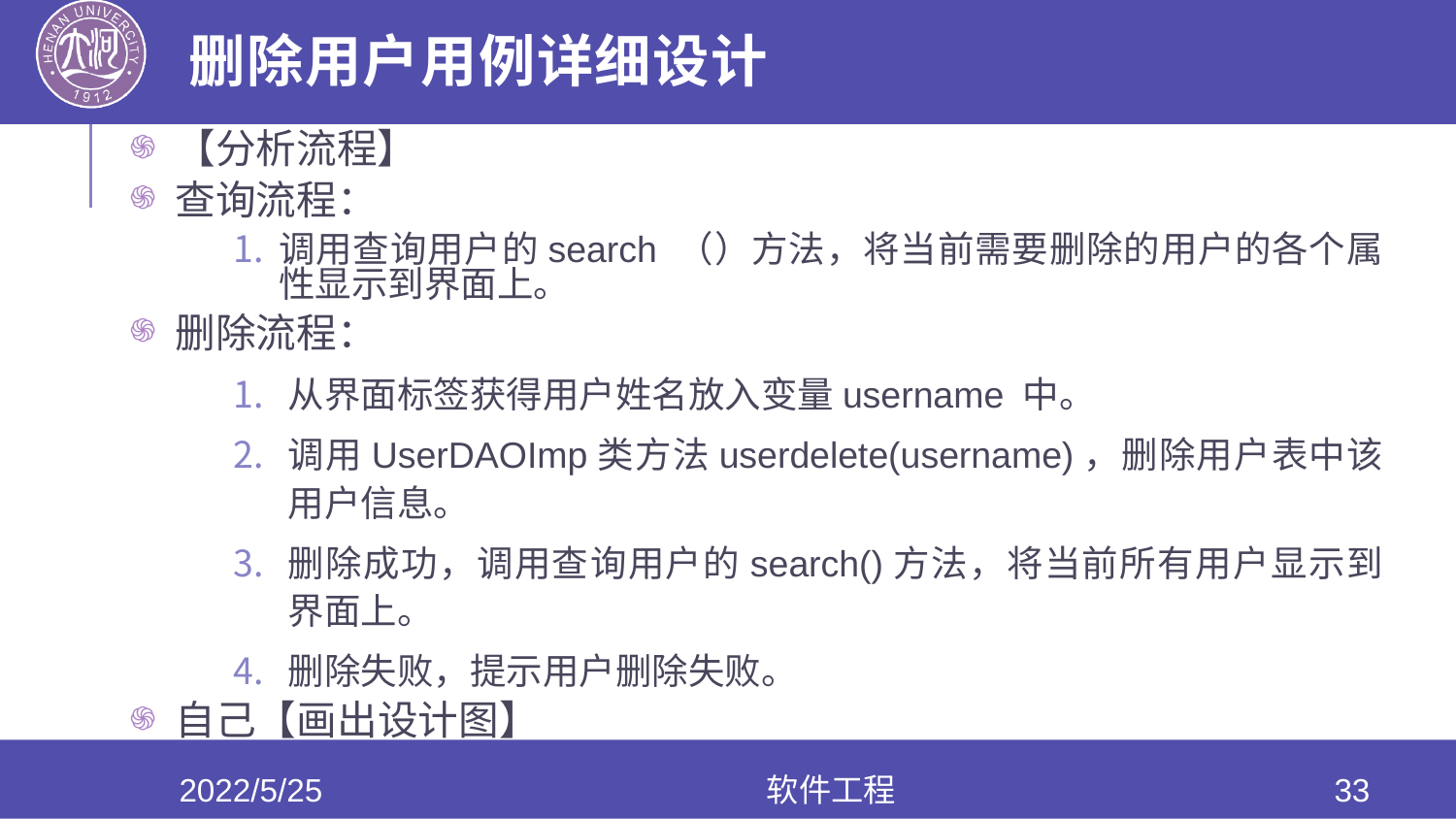

# 删除用户用例详细设计
【分析流程】
查询流程：
调用查询用户的search （）方法，将当前需要删除的用户的各个属性显示到界面上。
删除流程：
从界面标签获得用户姓名放入变量username 中。
调用UserDAOImp类方法userdelete(username)，删除用户表中该用户信息。
删除成功，调用查询用户的search()方法，将当前所有用户显示到界面上。
删除失败，提示用户删除失败。
自己【画出设计图】

2022/5/25
软件工程
33